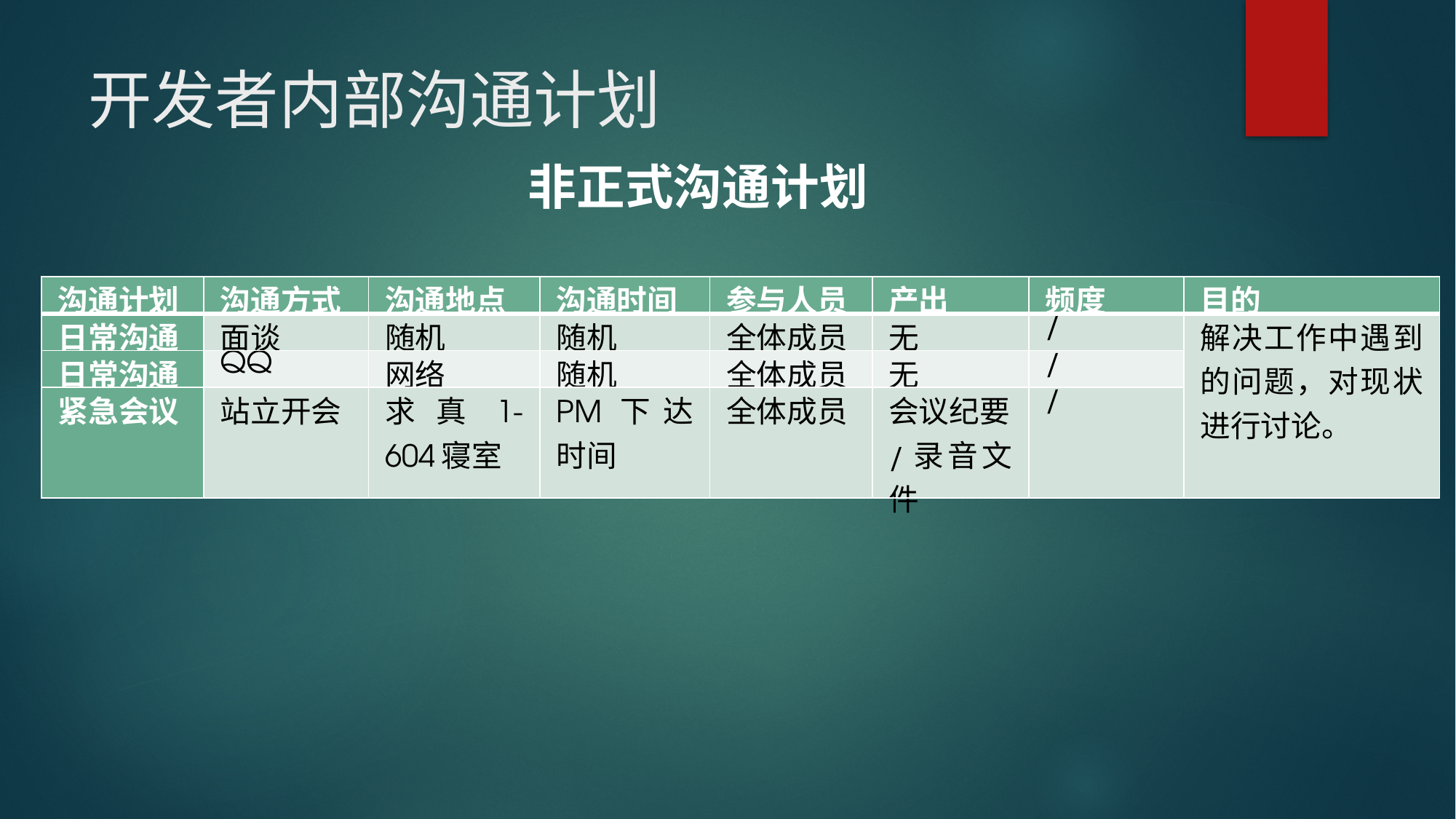

# 开发者内部沟通计划
非正式沟通计划
| 沟通计划 | 沟通方式 | 沟通地点 | 沟通时间 | 参与人员 | 产出 | 频度 | 目的 |
| --- | --- | --- | --- | --- | --- | --- | --- |
| 日常沟通 | 面谈 | 随机 | 随机 | 全体成员 | 无 | / | 解决工作中遇到的问题，对现状进行讨论。 |
| 日常沟通 | QQ | 网络 | 随机 | 全体成员 | 无 | / |  |
| 紧急会议 | 站立开会 | 求真1-604寝室 | PM下达时间 | 全体成员 | 会议纪要/录音文件 | / |  |